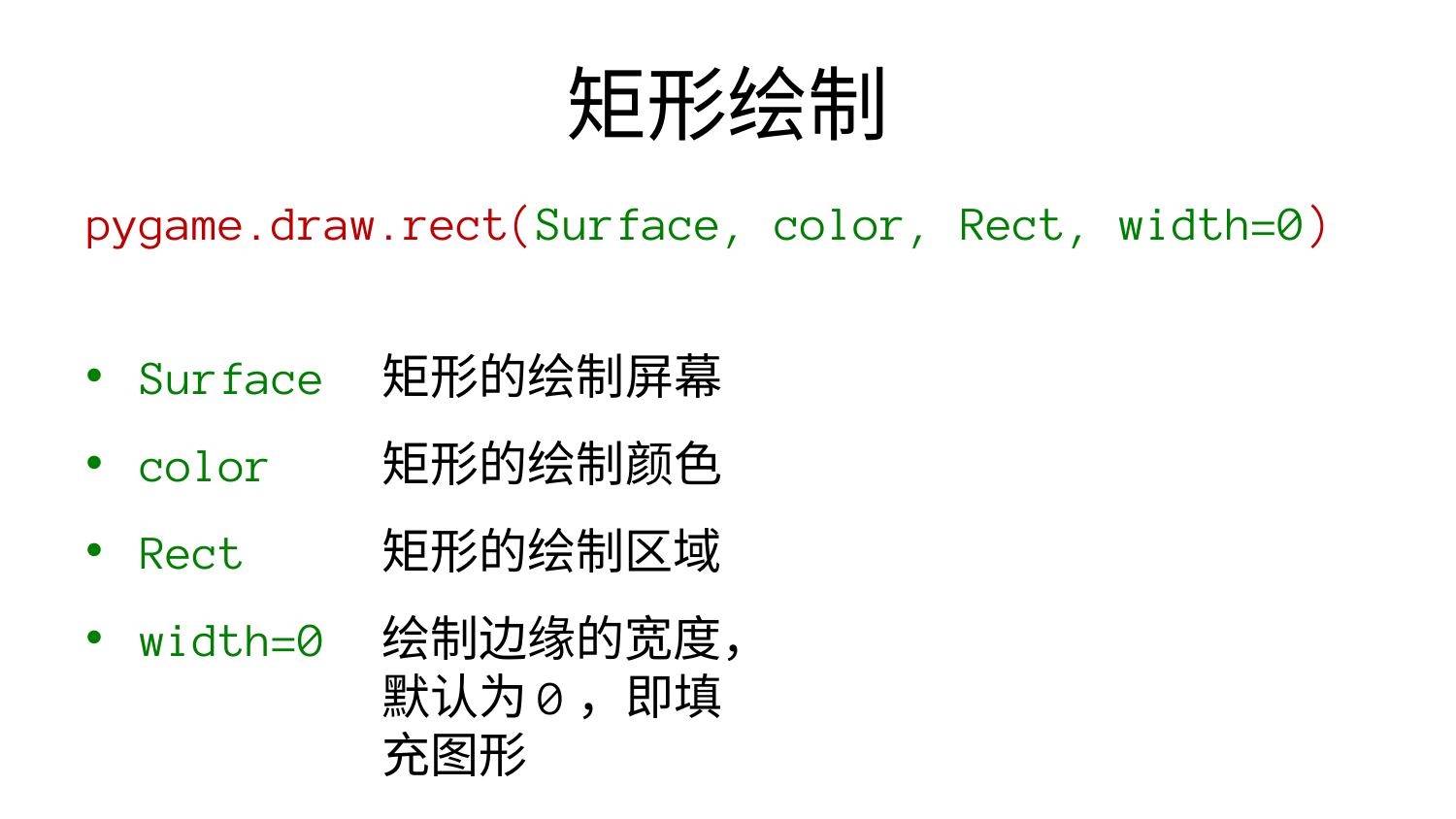

# 矩形绘制
pygame.draw.rect(Surface, color, Rect, width=0)
Surface
color
Rect
width=0
矩形的绘制屏幕 矩形的绘制颜色 矩形的绘制区域
绘制边缘的宽度，默认为0，即填充图形